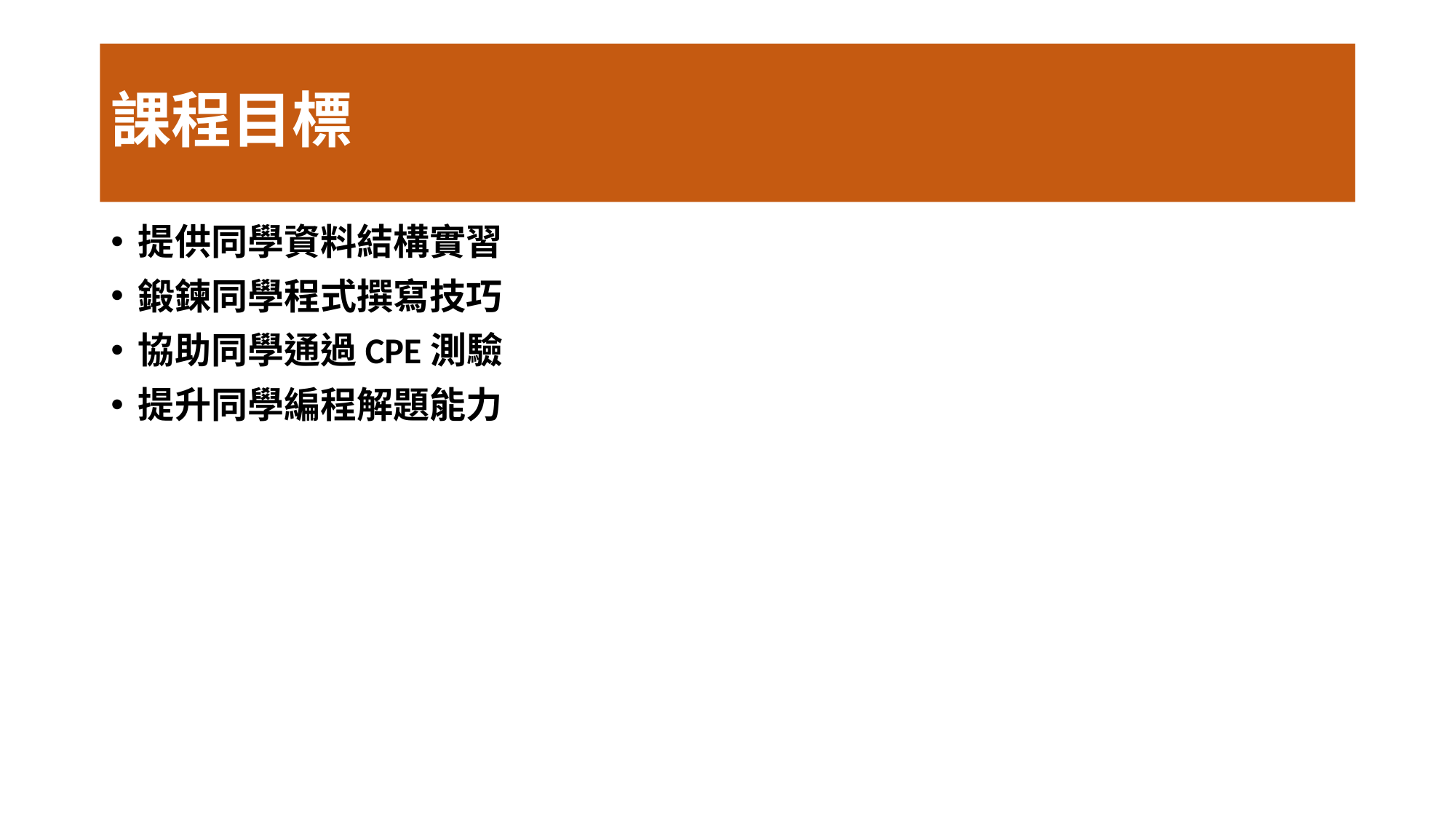

# 課程目標
提供同學資料結構實習
鍛鍊同學程式撰寫技巧
協助同學通過CPE測驗
提升同學編程解題能力